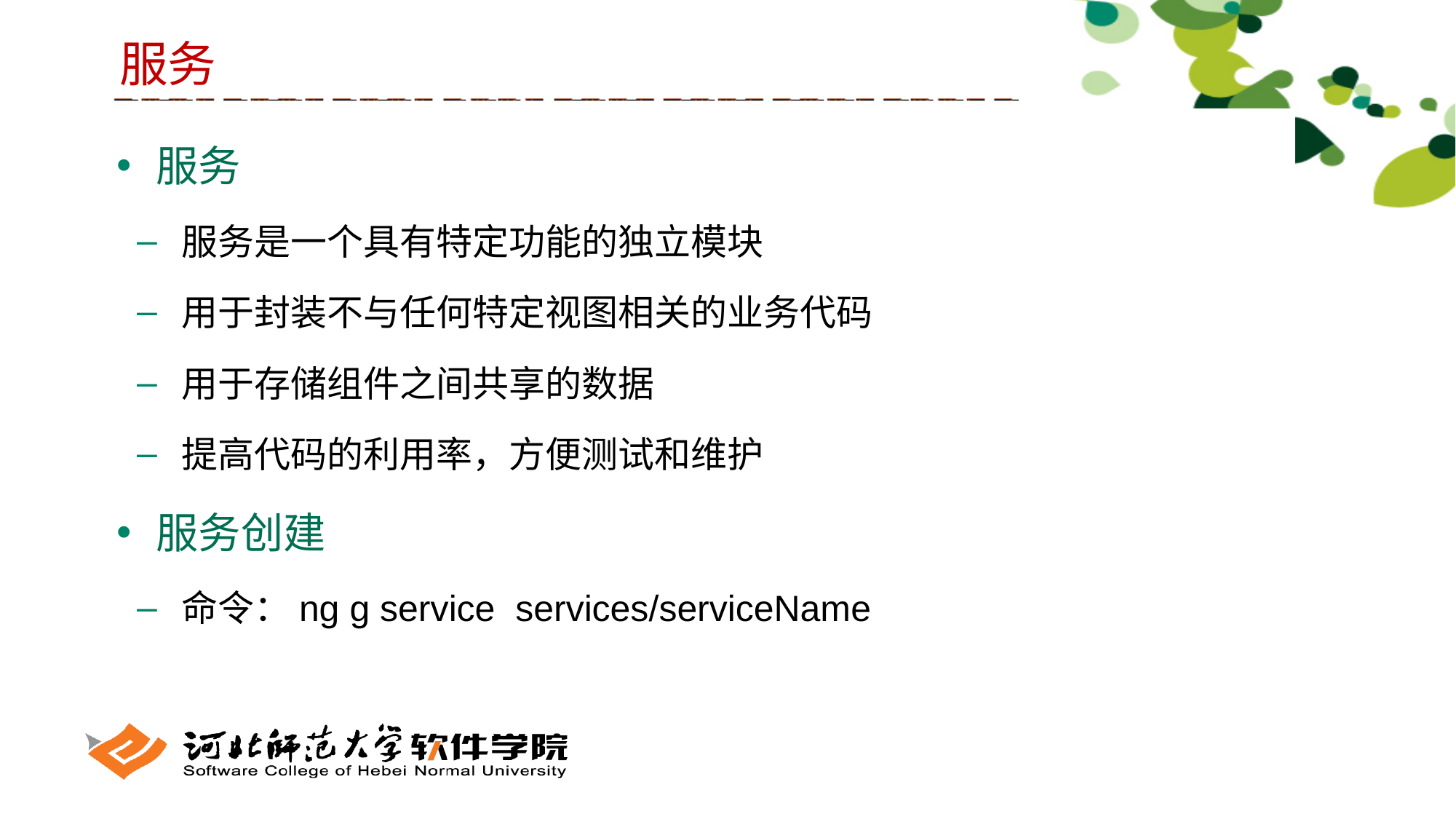

服务
 服务
 服务是一个具有特定功能的独立模块
 用于封装不与任何特定视图相关的业务代码
 用于存储组件之间共享的数据
 提高代码的利用率，方便测试和维护
 服务创建
 命令：ng g service  services/serviceName